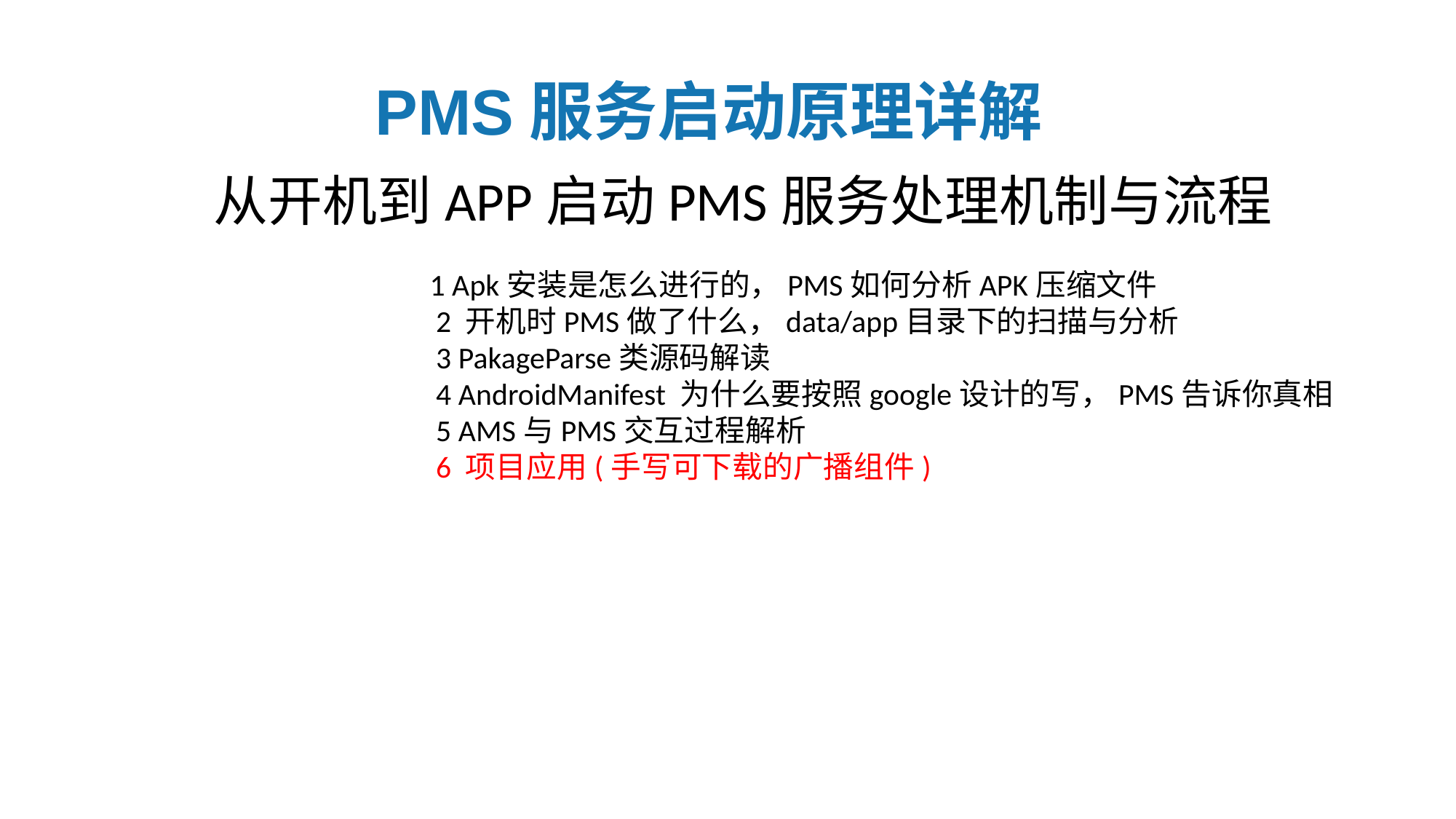

辅标题：（课程标题）
思源黑体 CN Medium  字号66

PMS服务启动原理详解
从开机到APP启动PMS服务处理机制与流程
      1 Apk安装是怎么进行的，PMS如何分析APK压缩文件
      2 开机时PMS做了什么，data/app目录下的扫描与分析
      3 PakageParse类源码解读
      4 AndroidManifest 为什么要按照google设计的写，PMS告诉你真相
      5 AMS与PMS交互过程解析
      6 项目应用(手写可下载的广播组件)